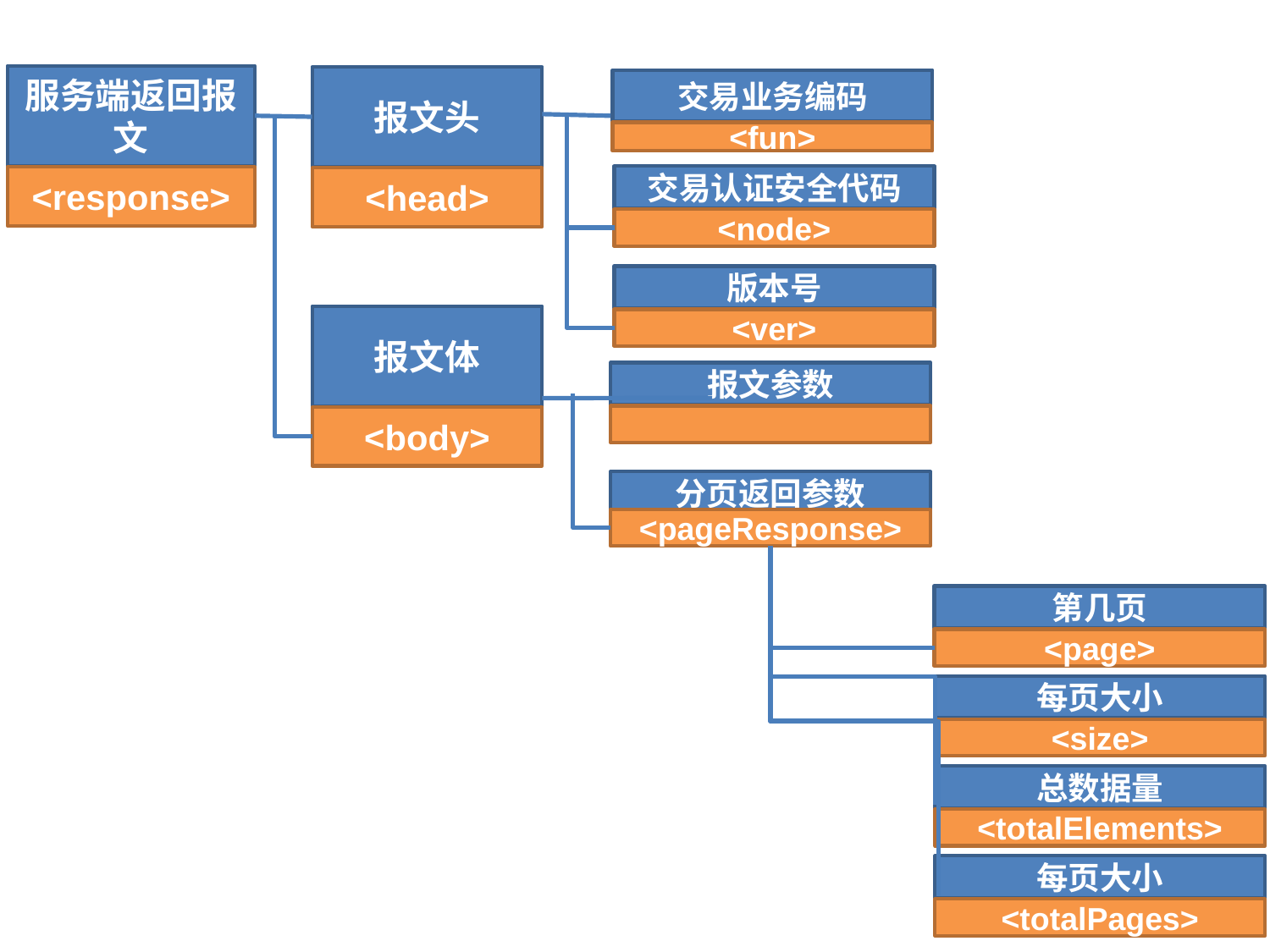

服务端返回报文
报文头
交易业务编码
<fun>
交易认证安全代码
<node>
<response>
<head>
版本号
<ver>
报文体
报文参数

<body>
分页返回参数
<pageResponse>
第几页
<page>
每页大小
<size>
总数据量
<totalElements>
每页大小
<totalPages>